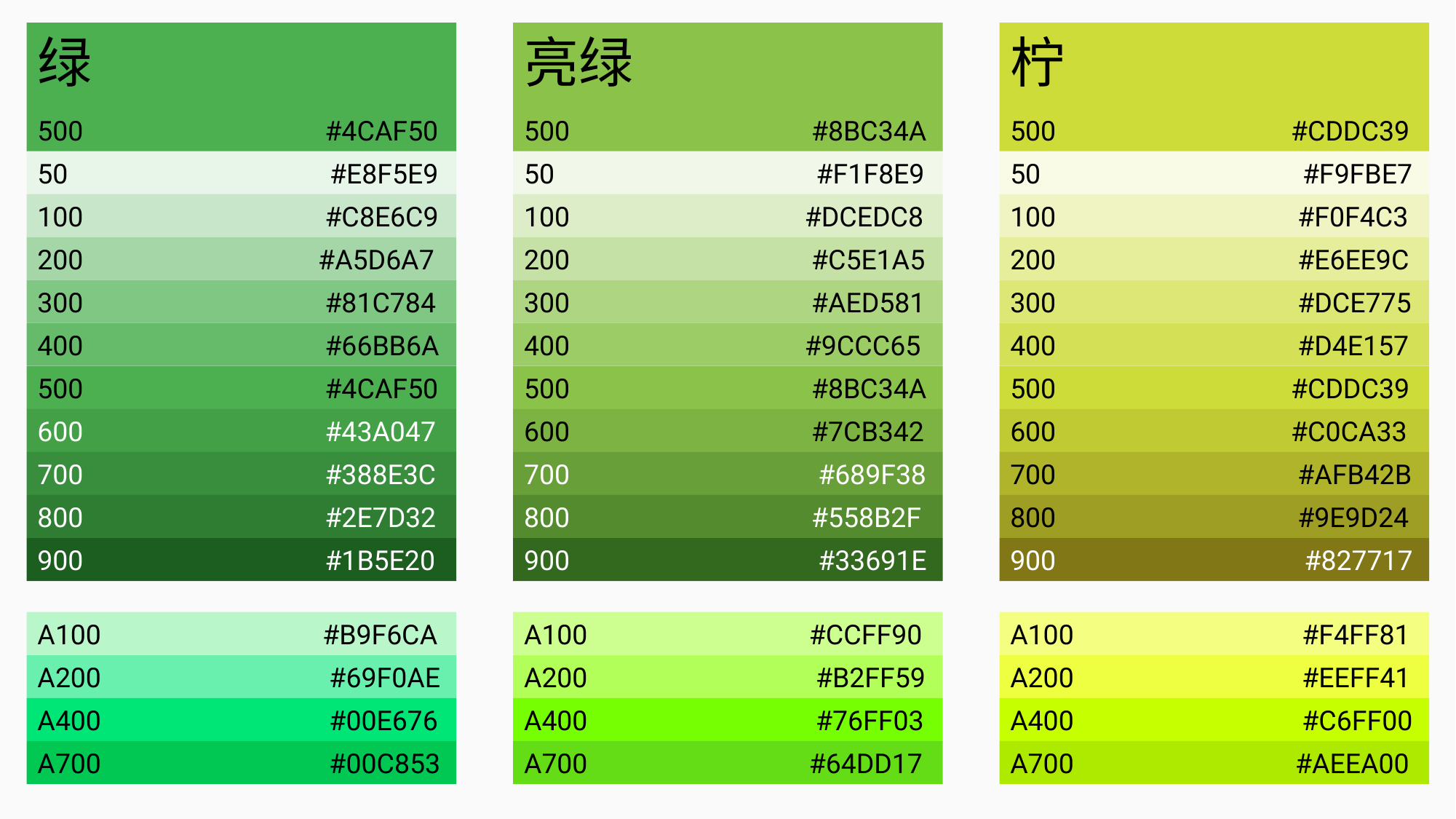

500                                    #4CAF50
绿
亮绿
500                                    #8BC34A
500                                   #CDDC39
柠
50                                       #E8F5E9
50                                       #F1F8E9
50                                       #F9FBE7
100                                    #C8E6C9
100                                   #DCEDC8
100                                    #F0F4C3
200                                   #A5D6A7
200                                    #C5E1A5
200                                    #E6EE9C
300                                    #81C784
300                                    #AED581
300                                    #DCE775
400                                    #66BB6A
400                                   #9CCC65
400                                    #D4E157
500                                    #4CAF50
500                                    #8BC34A
500                                   #CDDC39
600                                    #43A047
600                                    #7CB342
600                                   #C0CA33
700                                    #388E3C
700                                     #689F38
700                                    #AFB42B
800                                    #2E7D32
800                                    #558B2F
800                                    #9E9D24
900                                    #1B5E20
900                                     #33691E
900                                     #827717
A100                                 #B9F6CA
A100                                 #CCFF90
A100                                  #F4FF81
A200                                  #69F0AE
A200                                  #B2FF59
A200                                  #EEFF41
A400                                  #00E676
A400                                  #76FF03
A400                                  #C6FF00
A700                                  #00C853
A700                                 #64DD17
A700                                 #AEEA00